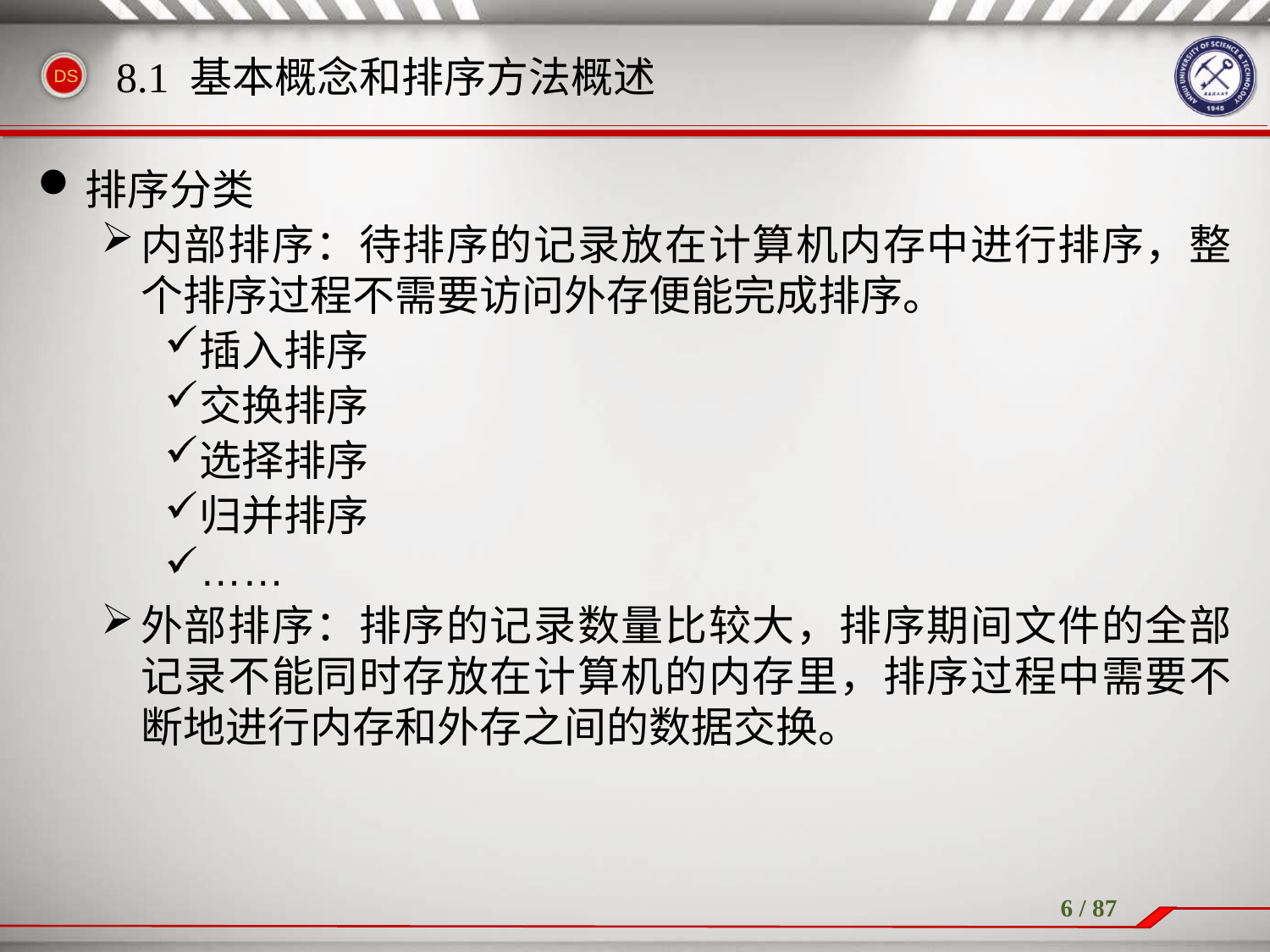

排序分类
内部排序：待排序的记录放在计算机内存中进行排序，整个排序过程不需要访问外存便能完成排序。
插入排序
交换排序
选择排序
归并排序
……
外部排序：排序的记录数量比较大，排序期间文件的全部记录不能同时存放在计算机的内存里，排序过程中需要不断地进行内存和外存之间的数据交换。

8.1 基本概念和排序方法概述